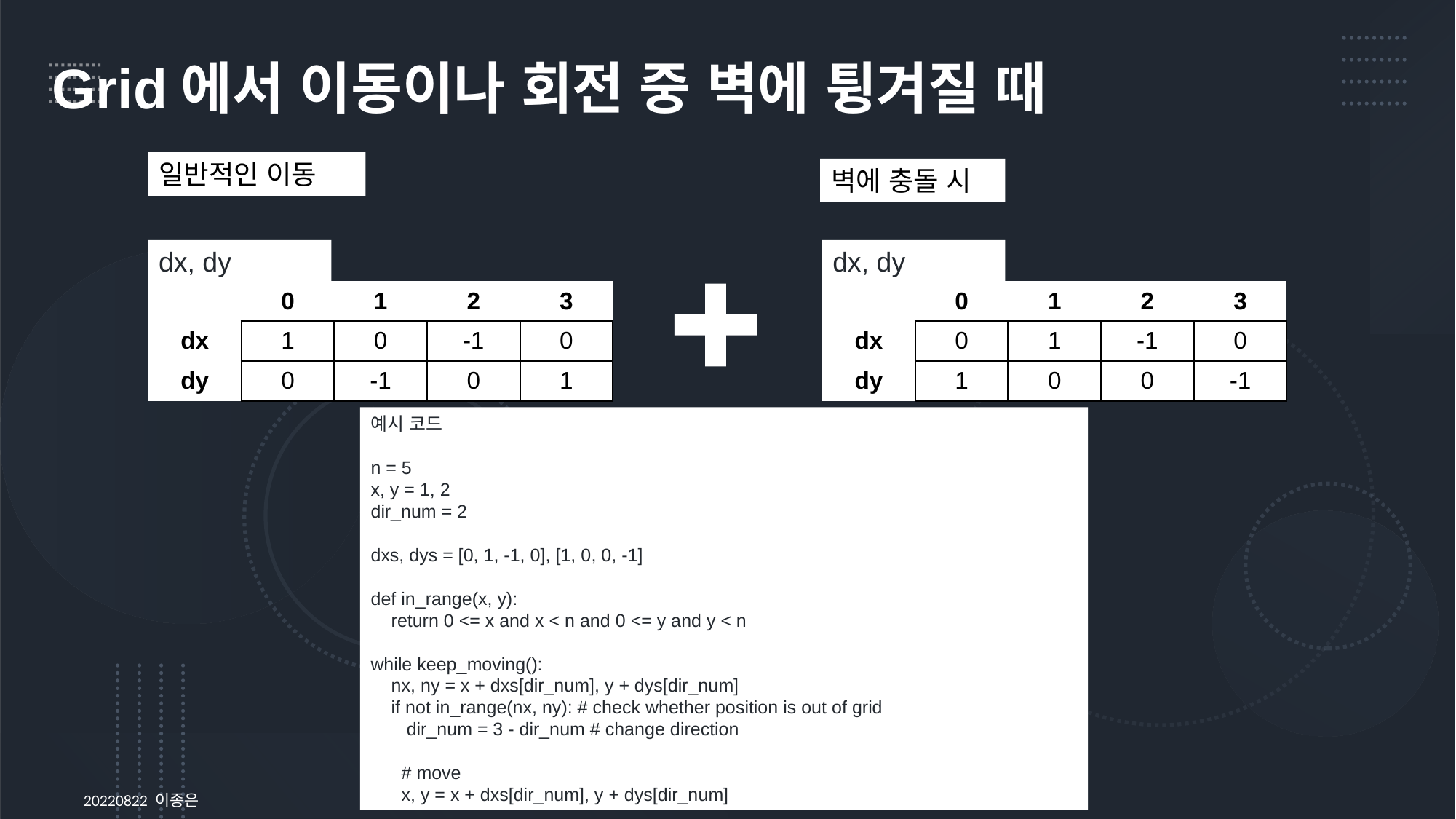

Grid에서 이동이나 회전 중 벽에 튕겨질 때

일반적인 이동
벽에 충돌 시
dx, dy 테크닉
dx, dy 테크닉

|  | 0 | 1 | 2 | 3 |
| --- | --- | --- | --- | --- |
| dx | 1 | 0 | -1 | 0 |
| dy | 0 | -1 | 0 | 1 |
|  | 0 | 1 | 2 | 3 |
| --- | --- | --- | --- | --- |
| dx | 0 | 1 | -1 | 0 |
| dy | 1 | 0 | 0 | -1 |

예시 코드

n = 5
x, y = 1, 2
dir_num = 2

dxs, dys = [0, 1, -1, 0], [1, 0, 0, -1]

def in_range(x, y):
    return 0 <= x and x < n and 0 <= y and y < n

while keep_moving():
    nx, ny = x + dxs[dir_num], y + dys[dir_num]
    if not in_range(nx, ny): # check whether position is out of grid
       dir_num = 3 - dir_num # change direction

      # move
      x, y = x + dxs[dir_num], y + dys[dir_num]

20220822 이종은